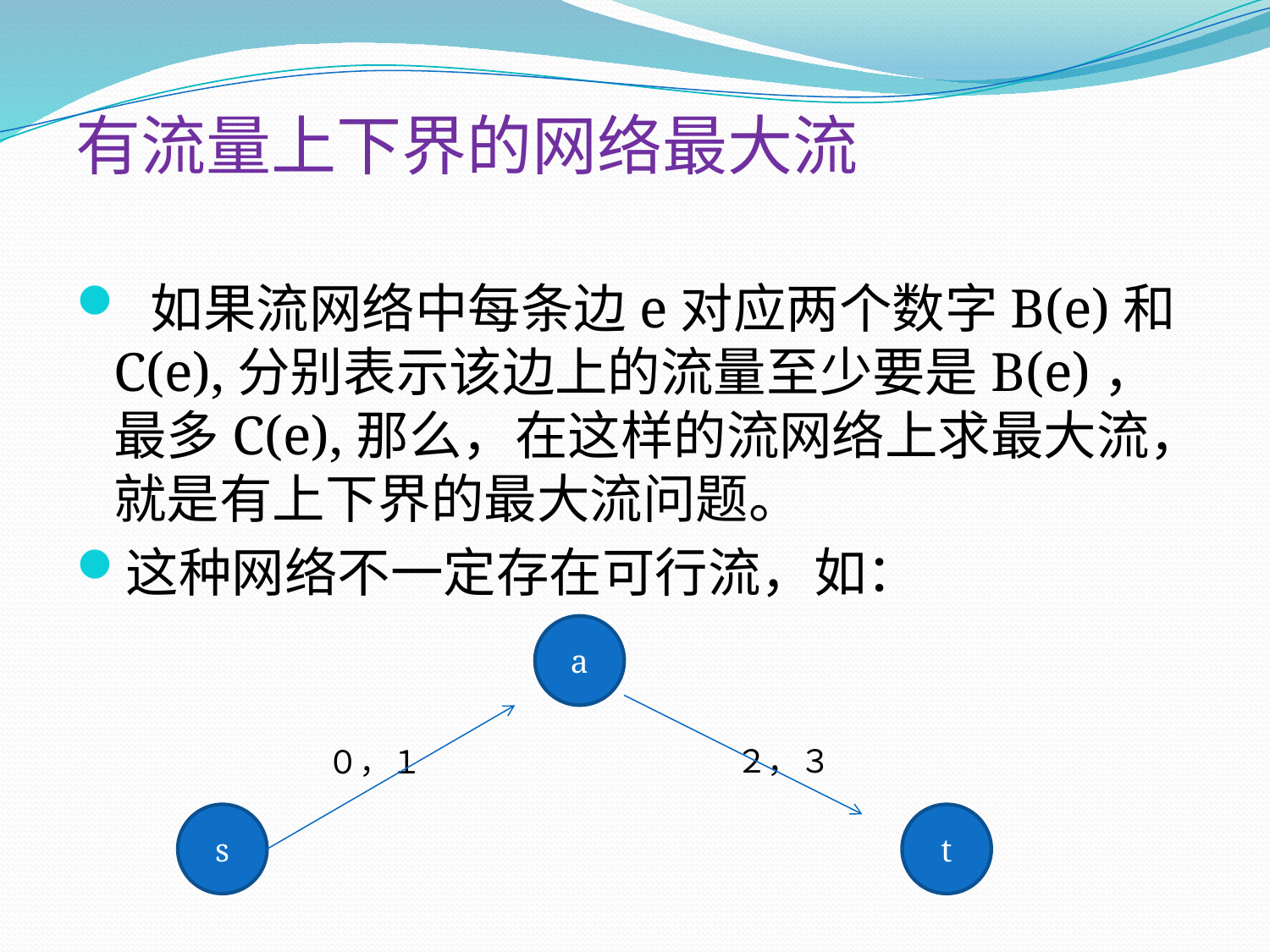

有流量上下界的网络最大流
 如果流网络中每条边e对应两个数字B(e)和C(e),分别表示该边上的流量至少要是B(e)，最多C(e),那么，在这样的流网络上求最大流，就是有上下界的最大流问题。
这种网络不一定存在可行流，如：
a
２，３
０，１
s
t